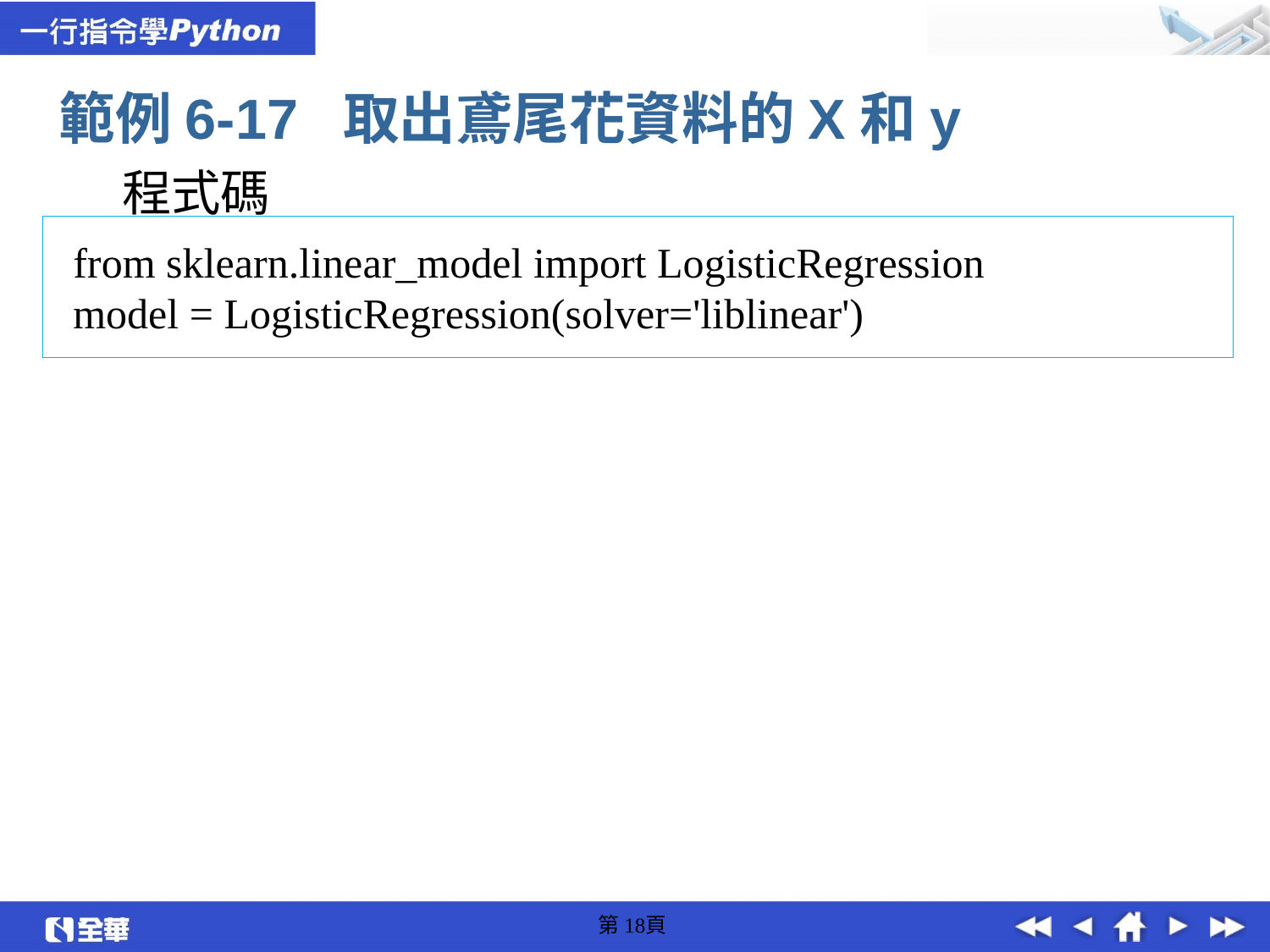

範例6-17  取出鳶尾花資料的X和y
程式碼
from sklearn.linear_model import LogisticRegression
model = LogisticRegression(solver='liblinear')